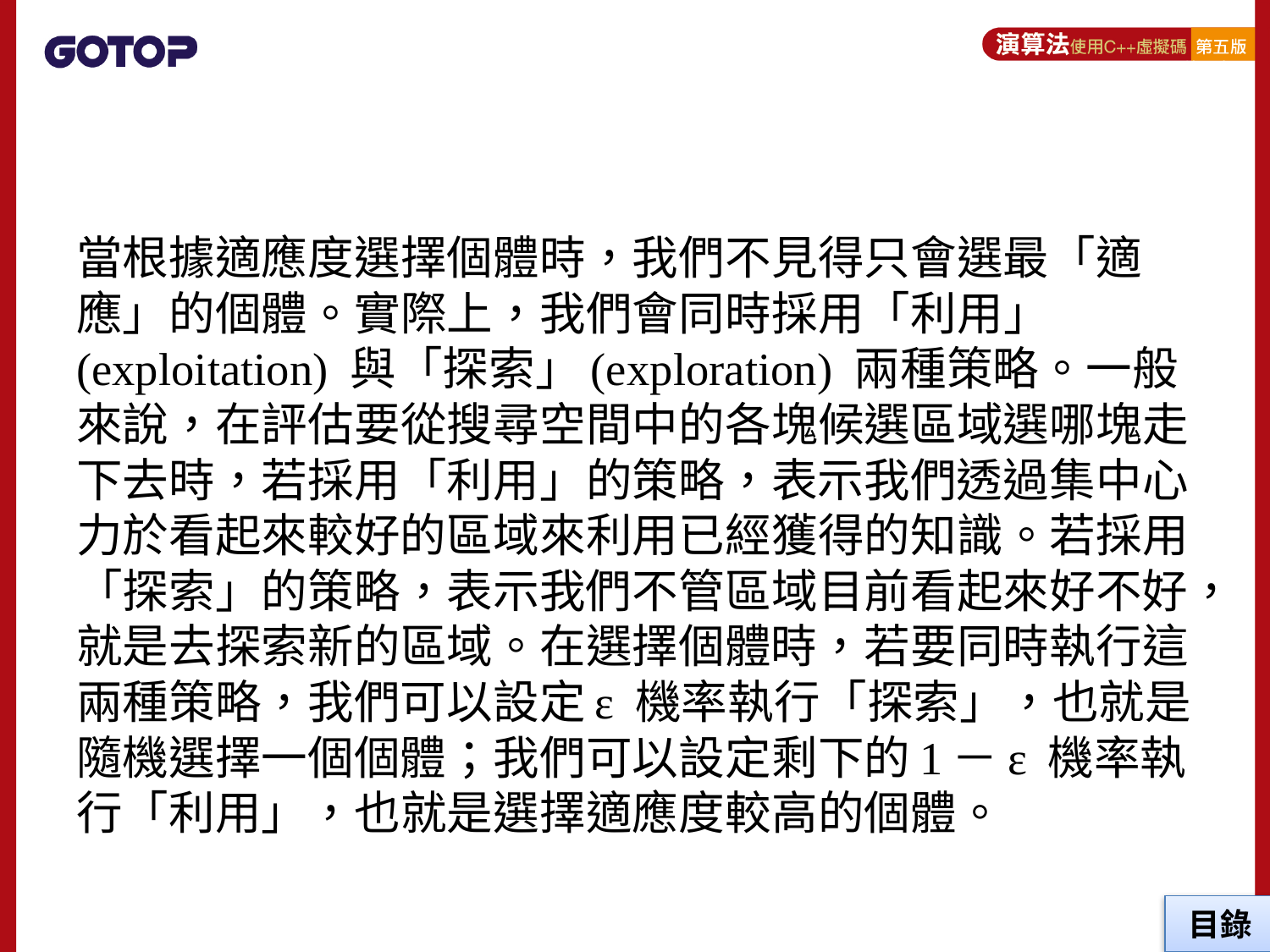

#
當根據適應度選擇個體時，我們不見得只會選最「適應」的個體。實際上，我們會同時採用「利用」(exploitation) 與「探索」(exploration) 兩種策略。一般來說，在評估要從搜尋空間中的各塊候選區域選哪塊走下去時，若採用「利用」的策略，表示我們透過集中心力於看起來較好的區域來利用已經獲得的知識。若採用「探索」的策略，表示我們不管區域目前看起來好不好，就是去探索新的區域。在選擇個體時，若要同時執行這兩種策略，我們可以設定ε 機率執行「探索」，也就是隨機選擇一個個體；我們可以設定剩下的1－ε 機率執行「利用」，也就是選擇適應度較高的個體。